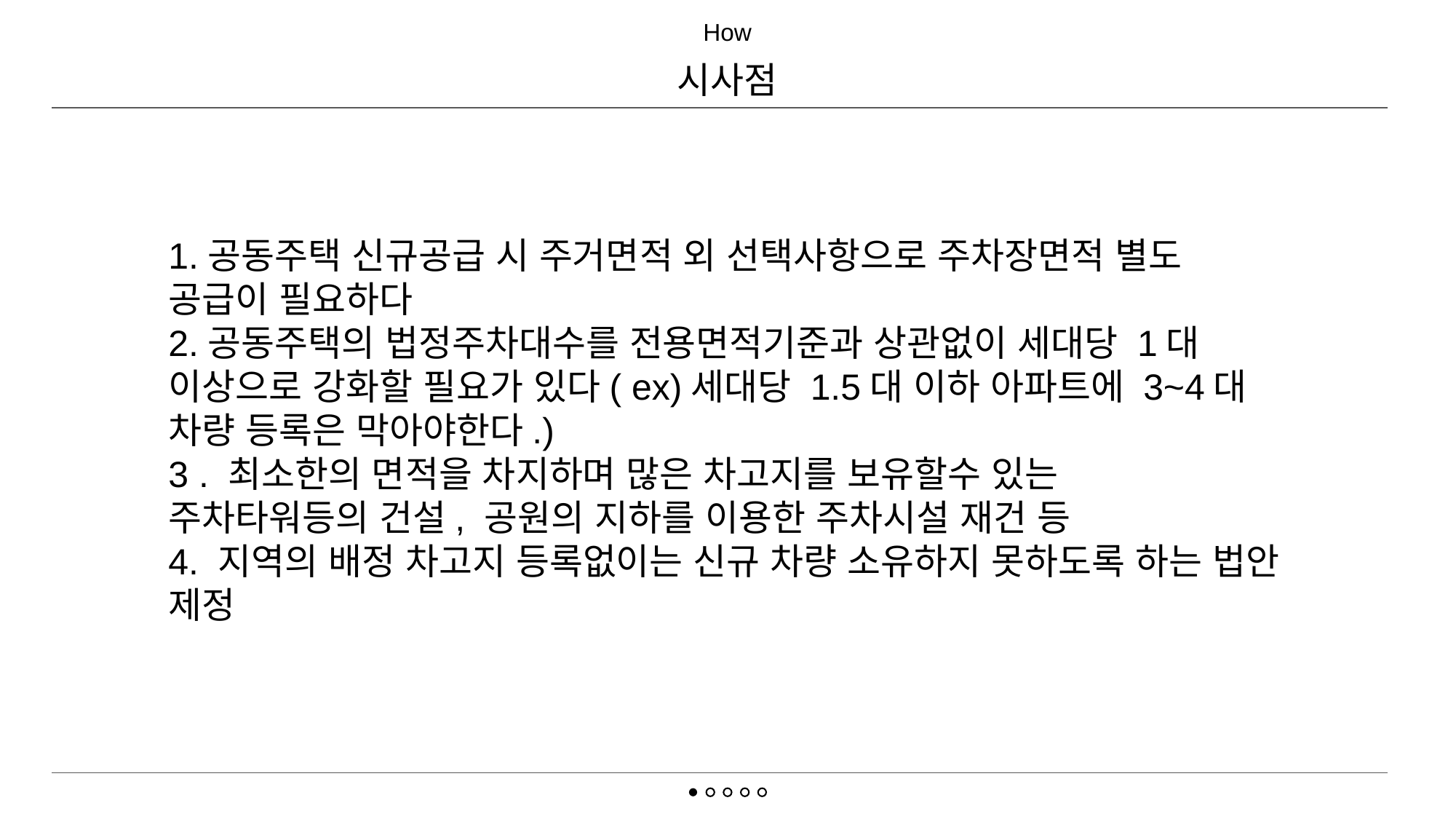

How
시사점
1.공동주택 신규공급 시 주거면적 외 선택사항으로 주차장면적 별도 공급이 필요하다
2.공동주택의 법정주차대수를 전용면적기준과 상관없이 세대당 1대 이상으로 강화할 필요가 있다( ex)세대당 1.5대 이하 아파트에 3~4대 차량 등록은 막아야한다.)
3 . 최소한의 면적을 차지하며 많은 차고지를 보유할수 있는
주차타워등의 건설, 공원의 지하를 이용한 주차시설 재건 등
4. 지역의 배정 차고지 등록없이는 신규 차량 소유하지 못하도록 하는 법안 제정